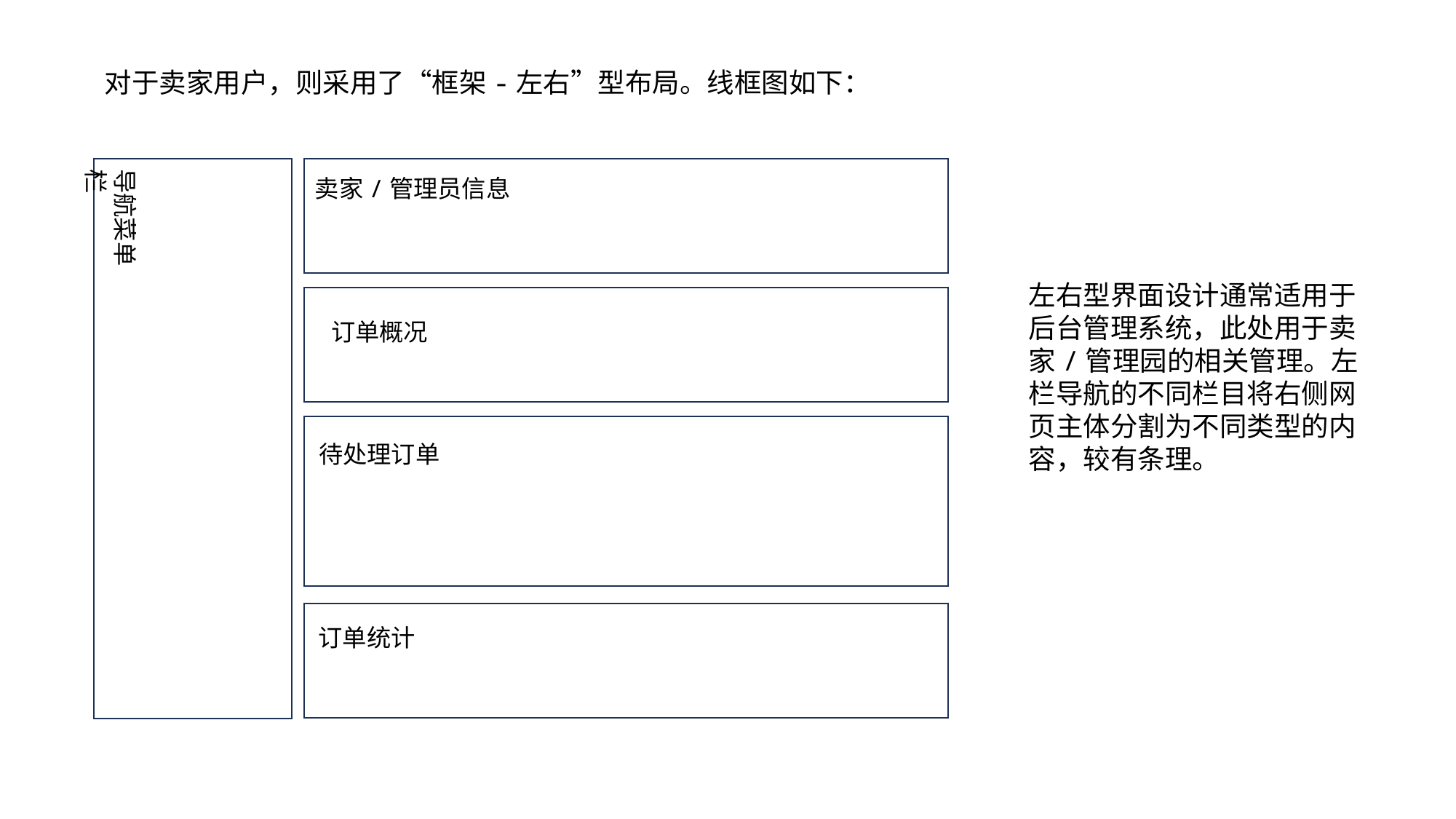

对于卖家用户，则采用了“框架-左右”型布局。线框图如下：

导航菜单栏

卖家/管理员信息
左右型界面设计通常适用于后台管理系统，此处用于卖家/管理园的相关管理。左栏导航的不同栏目将右侧网页主体分割为不同类型的内容，较有条理。

订单概况

待处理订单

订单统计